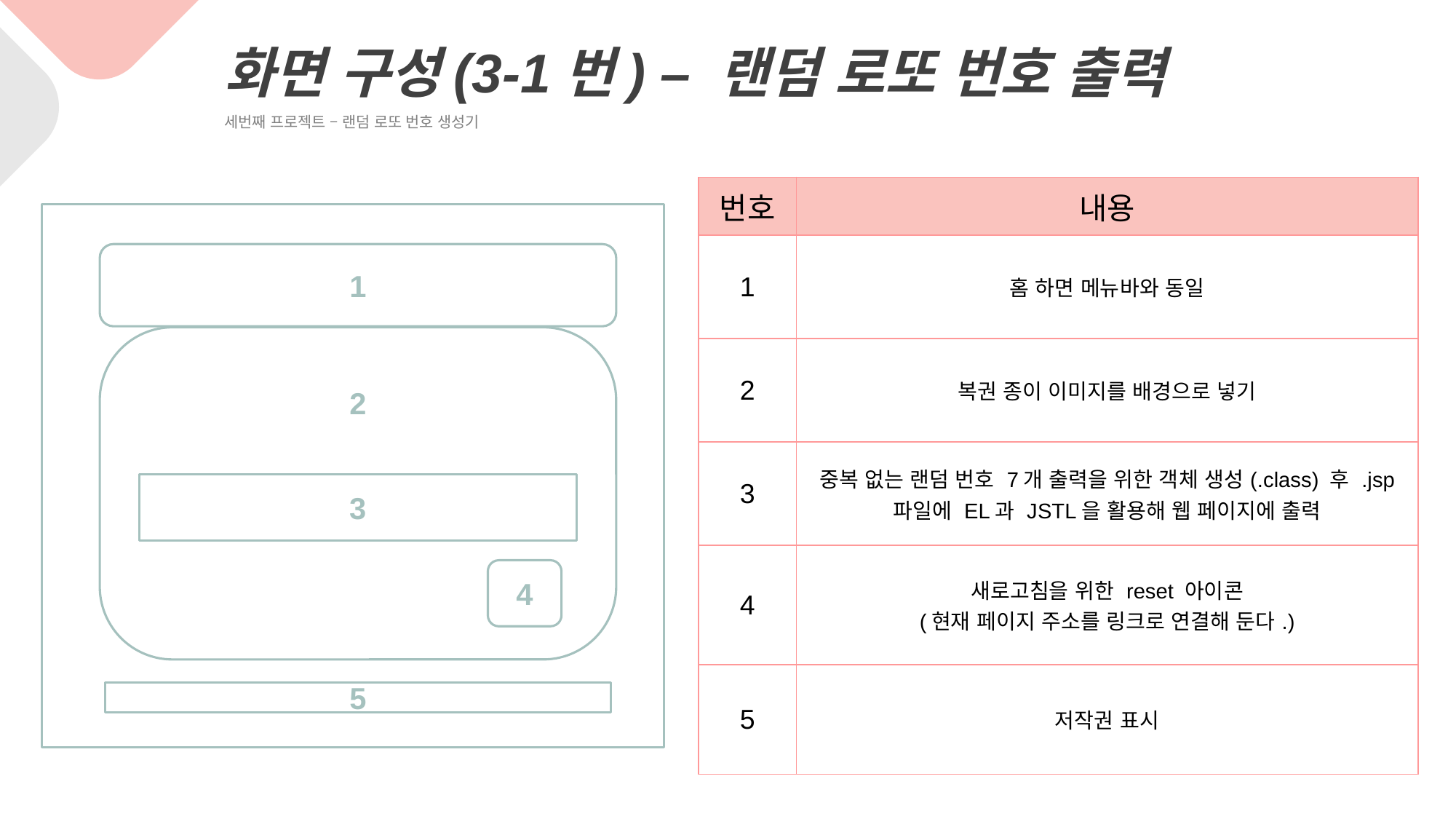

화면 구성(3-1번) – 랜덤 로또 번호 출력
세번째 프로젝트 – 랜덤 로또 번호 생성기

| 번호 | 내용 |
| --- | --- |
| 1 | 홈 하면 메뉴바와 동일 |
| 2 | 복권 종이 이미지를 배경으로 넣기 |
| 3 | 중복 없는 랜덤 번호 7개 출력을 위한 객체 생성(.class) 후 .jsp 파일에 EL과 JSTL을 활용해 웹 페이지에 출력 |
| 4 | 새로고침을 위한 reset 아이콘 (현재 페이지 주소를 링크로 연결해 둔다.) |
| 5 | 저작권 표시 |

1
2

3
4
5